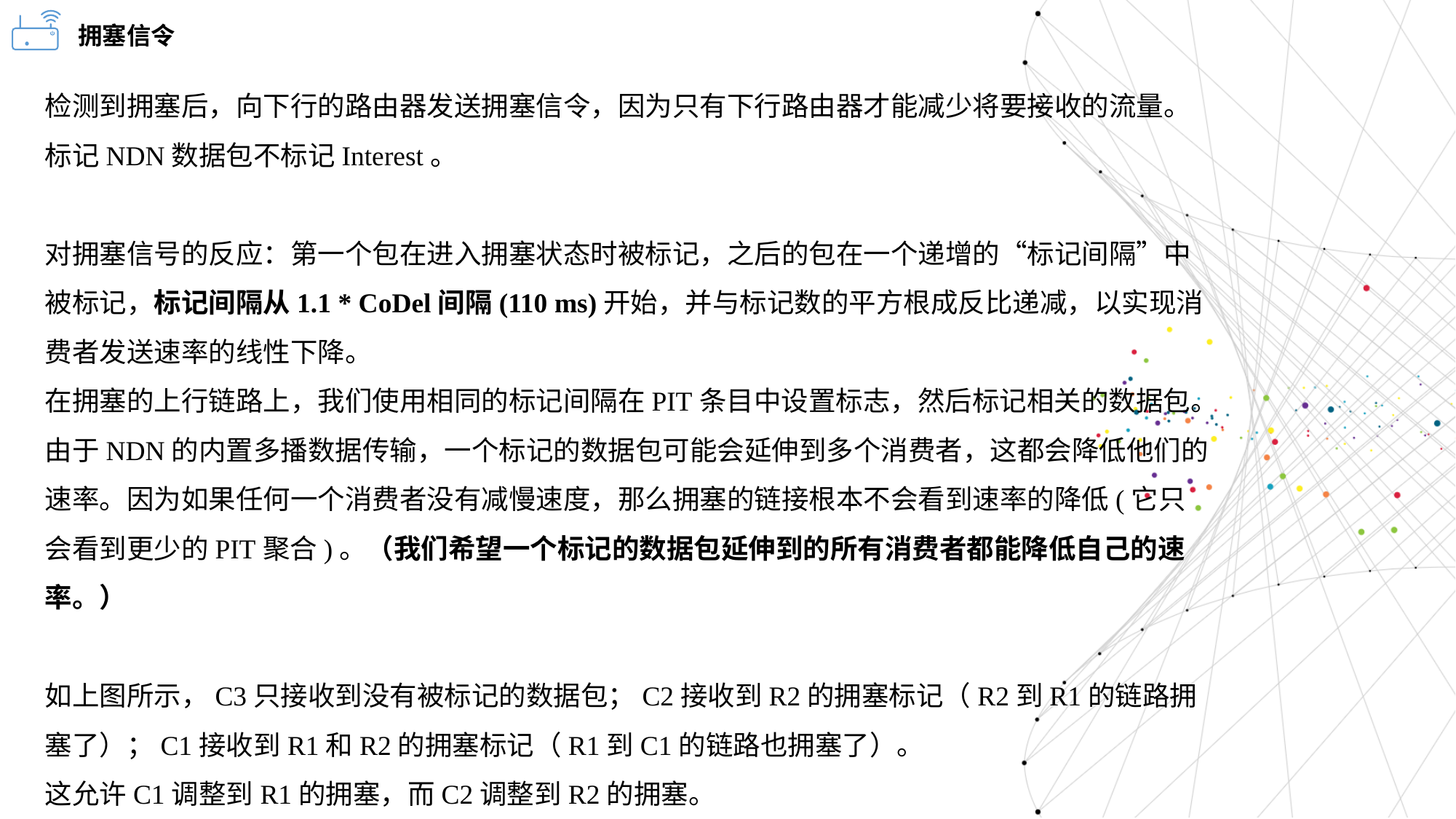

拥塞信令
检测到拥塞后，向下行的路由器发送拥塞信令，因为只有下行路由器才能减少将要接收的流量。标记NDN数据包不标记Interest。

对拥塞信号的反应：第一个包在进入拥塞状态时被标记，之后的包在一个递增的“标记间隔”中被标记，标记间隔从1.1 * CoDel间隔(110 ms)开始，并与标记数的平方根成反比递减，以实现消费者发送速率的线性下降。
在拥塞的上行链路上，我们使用相同的标记间隔在PIT条目中设置标志，然后标记相关的数据包。
由于NDN的内置多播数据传输，一个标记的数据包可能会延伸到多个消费者，这都会降低他们的速率。因为如果任何一个消费者没有减慢速度，那么拥塞的链接根本不会看到速率的降低(它只会看到更少的PIT聚合)。（我们希望一个标记的数据包延伸到的所有消费者都能降低自己的速率。）

如上图所示，C3只接收到没有被标记的数据包；C2接收到R2的拥塞标记（R2到R1的链路拥塞了）；C1接收到R1和R2的拥塞标记（R1到C1的链路也拥塞了）。
这允许C1调整到R1的拥塞，而C2调整到R2的拥塞。